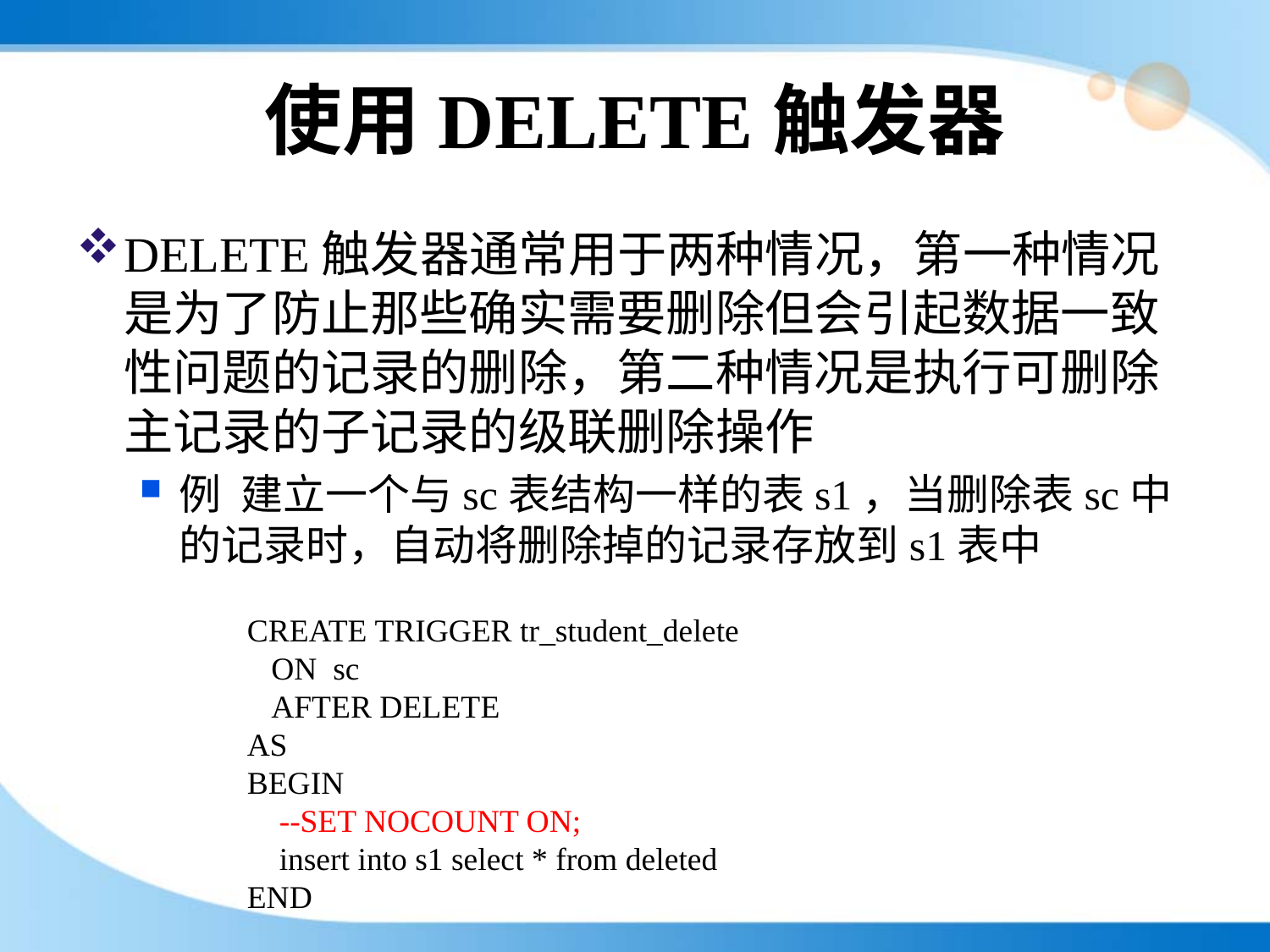

# 使用DELETE触发器
DELETE触发器通常用于两种情况，第一种情况是为了防止那些确实需要删除但会引起数据一致性问题的记录的删除，第二种情况是执行可删除主记录的子记录的级联删除操作
例  建立一个与sc表结构一样的表s1，当删除表sc中的记录时，自动将删除掉的记录存放到s1表中
CREATE TRIGGER tr_student_delete
   ON  sc
   AFTER DELETE
AS
BEGIN
    --SET NOCOUNT ON;
    insert into s1 select * from deleted
END